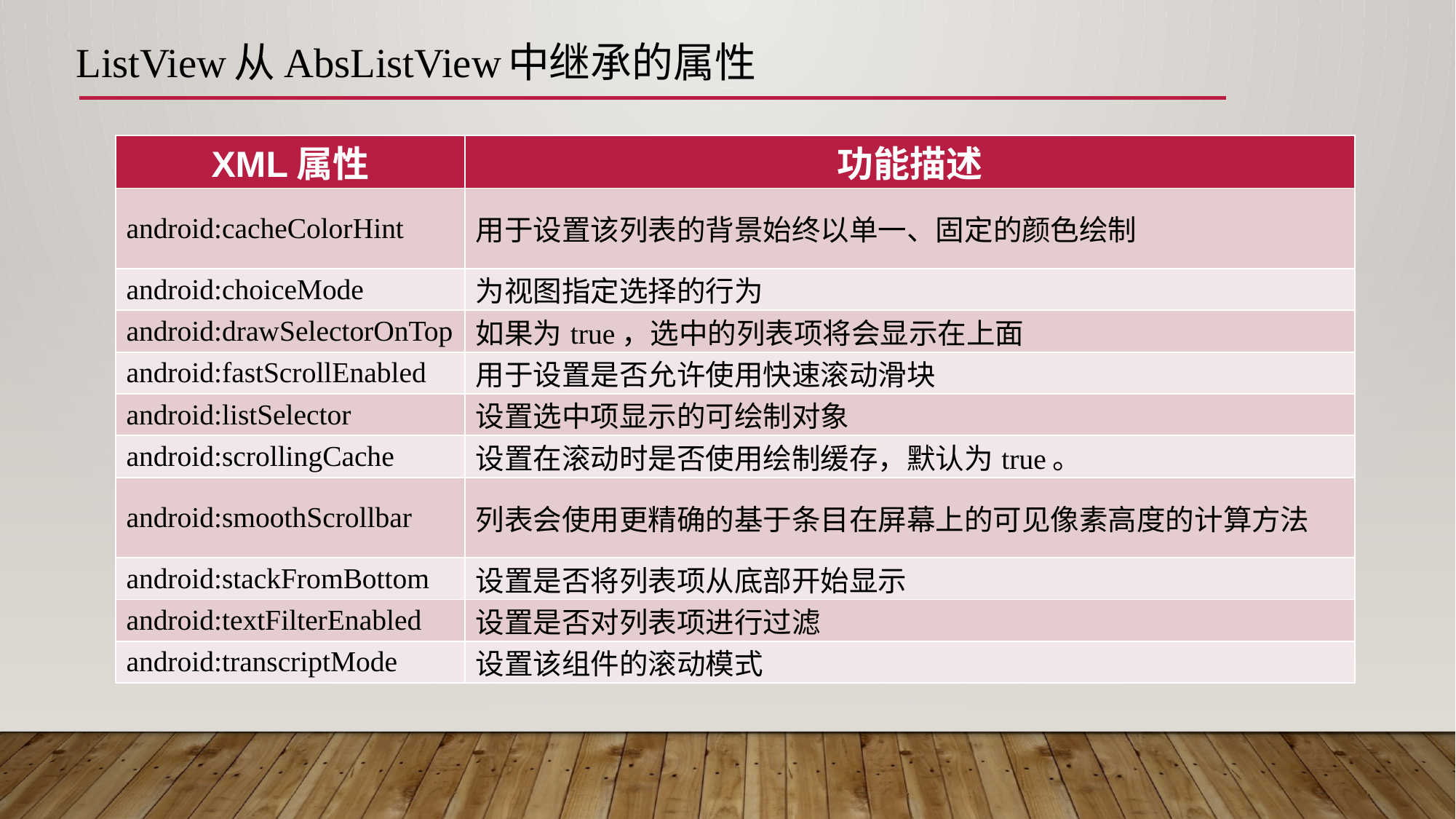

# ListView从AbsListView中继承的属性
| XML属性 | 功能描述 |
| --- | --- |
| android:cacheColorHint | 用于设置该列表的背景始终以单一、固定的颜色绘制 |
| android:choiceMode | 为视图指定选择的行为 |
| android:drawSelectorOnTop | 如果为true，选中的列表项将会显示在上面 |
| android:fastScrollEnabled | 用于设置是否允许使用快速滚动滑块 |
| android:listSelector | 设置选中项显示的可绘制对象 |
| android:scrollingCache | 设置在滚动时是否使用绘制缓存，默认为true。 |
| android:smoothScrollbar | 列表会使用更精确的基于条目在屏幕上的可见像素高度的计算方法 |
| android:stackFromBottom | 设置是否将列表项从底部开始显示 |
| android:textFilterEnabled | 设置是否对列表项进行过滤 |
| android:transcriptMode | 设置该组件的滚动模式 |